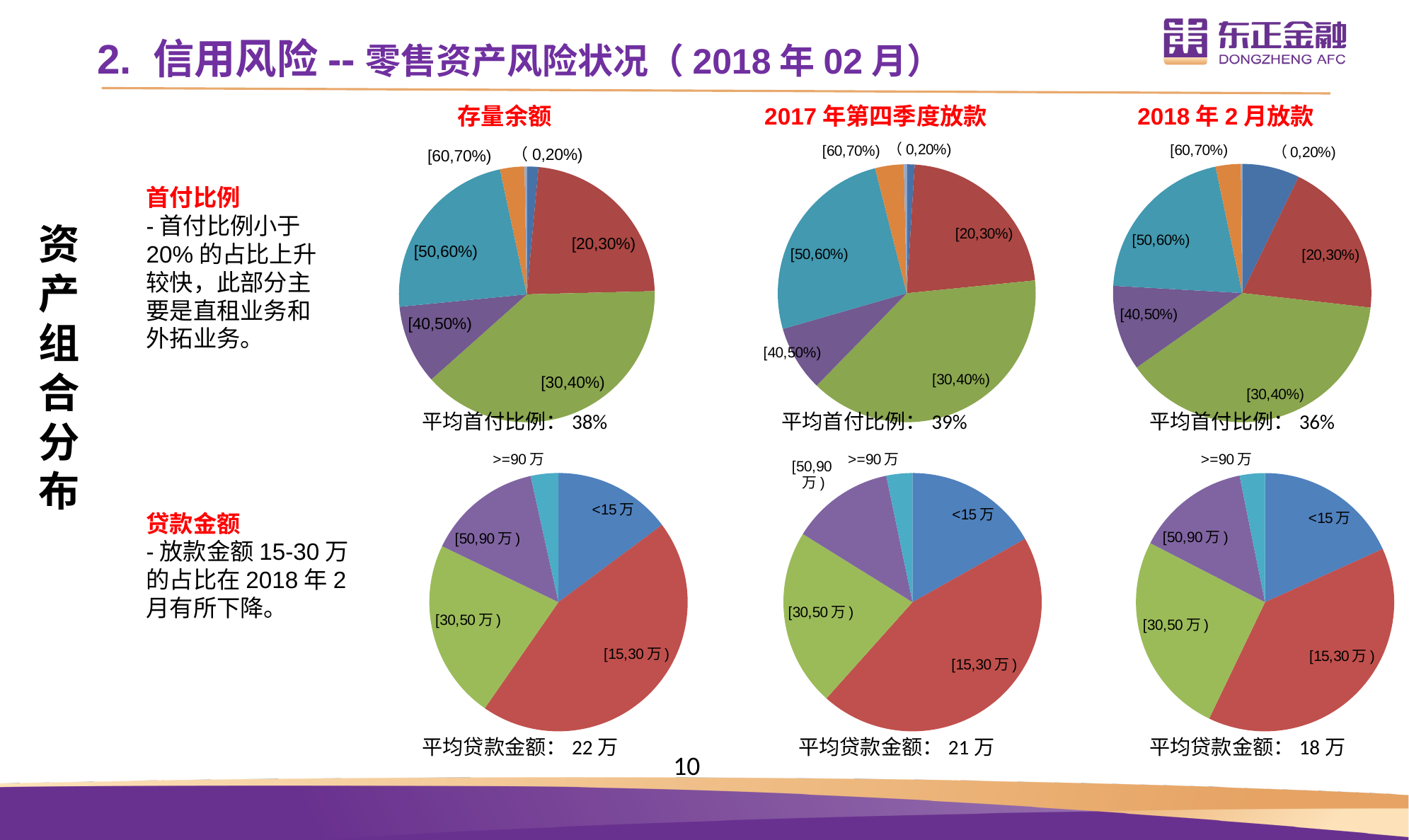

2. 信用风险--零售资产风险状况（2018年02月）
存量余额
2017年第四季度放款
2018年2月放款

### Chart

| Category |  |
|---|---|
| （0,20%) | 0.014693434945466727 |
| [20,30%) | 0.23133604673763591 |
| [30,40%) | 0.3880861572452542 |
| [40,50%) | 0.10037000384555302 |
| [50,60%) | 0.23181016040949884 |
| [60,70%) | 0.030978709762421 |
| [70,100%) | 0.0027254870541742224 |

### Chart

| Category |  |
|---|---|
| （0,20%) | 0.00991489288270508 |
| [20,30%) | 0.22414781796498667 |
| [30,40%) | 0.3889744465414938 |
| [40,50%) | 0.0822479741439643 |
| [50,60%) | 0.2551785818463733 |
| [60,70%) | 0.0360867956307548 |
| [70,100%) | 0.0034494909897224255 |

### Chart

| Category |  |
|---|---|
| （0,20%) | 0.07199957204552518 |
| [20,30%) | 0.19603479449829453 |
| [30,40%) | 0.3841751027407813 |
| [40,50%) | 0.10676440391820442 |
| [50,60%) | 0.2078339813004884 |
| [60,70%) | 0.0316819351504026 |
| [70,100%) | 0.0015102103463052747 |

### Chart

| Category |  |
|---|---|
| <15万 | 0.1480676207872587 |
| [15,30万) | 0.44853845415782667 |
| [30,50万) | 0.22470212110733426 |
| [50,90万) | 0.1441092214139888 |
| >=90万 | 0.03458258253359248 |

### Chart

| Category |  |
|---|---|
| <15万 | 0.1683893275490512 |
| [15,30万) | 0.44781612811615684 |
| [30,50万) | 0.22229056801788802 |
| [50,90万) | 0.12889017592832788 |
| >=90万 | 0.03261380038857649 |

### Chart

| Category |  |
|---|---|
| <15万 | 0.1823702550421729 |
| [15,30万) | 0.38888735542209274 |
| [30,50万) | 0.25442210395026493 |
| [50,90万) | 0.14266503414231546 |
| >=90万 | 0.031655251443158915 |

### Chart

| Category |
|---|
首付比例
-首付比例小于20%的占比上升较快，此部分主要是直租业务和外拓业务。

资产组合分布
平均首付比例：38%
平均首付比例：39%
平均首付比例：36%
贷款金额
-放款金额15-30万的占比在2018年2月有所下降。

平均贷款金额：22万
平均贷款金额：21万
平均贷款金额：18万